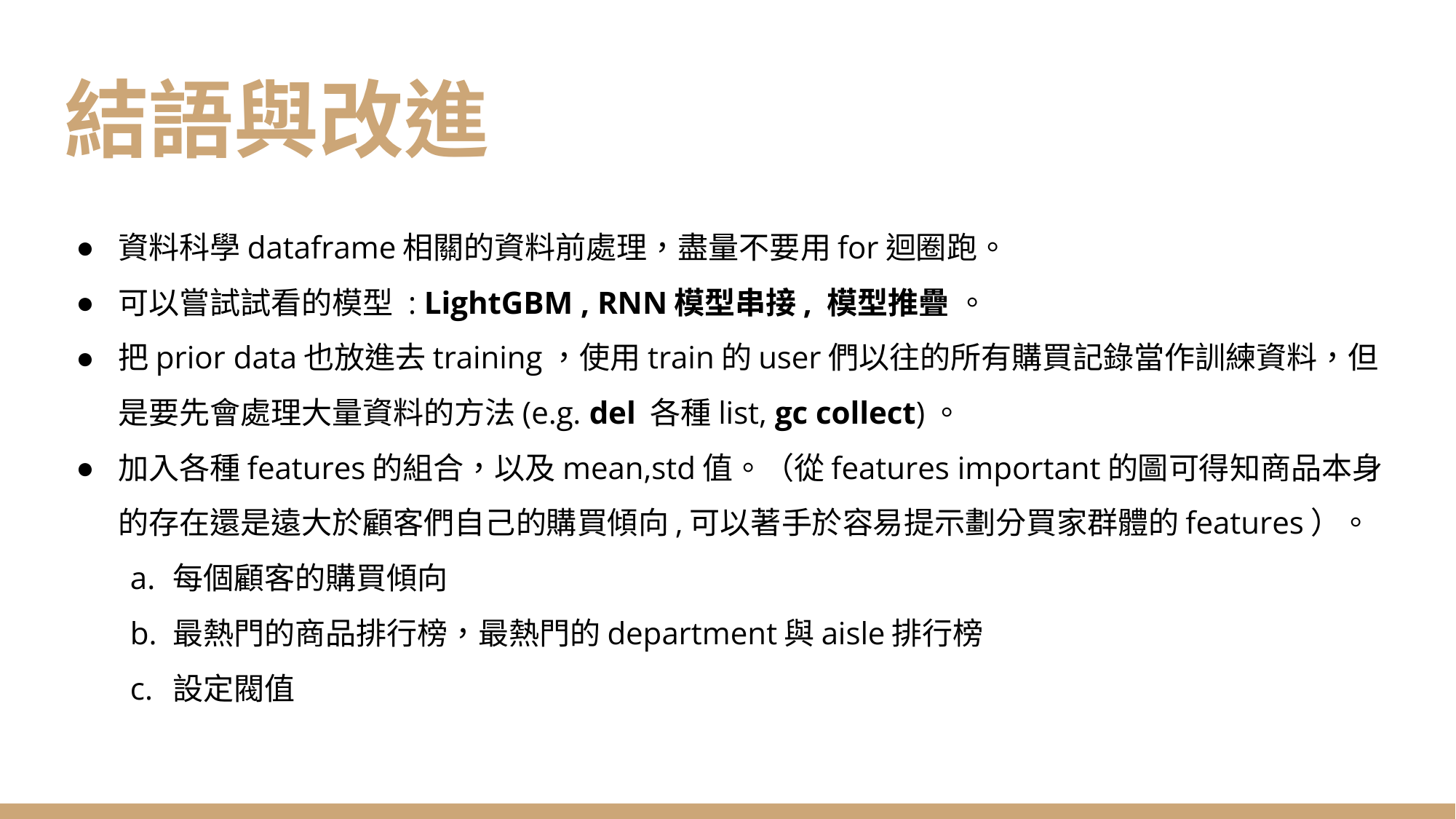

# 結語與改進
資料科學dataframe相關的資料前處理，盡量不要用for迴圈跑。
可以嘗試試看的模型 : LightGBM , RNN模型串接, 模型推疊 。
把prior data也放進去training，使用train的user們以往的所有購買記錄當作訓練資料，但是要先會處理大量資料的方法(e.g. del 各種list, gc collect)。
加入各種features的組合，以及mean,std值。（從features important的圖可得知商品本身的存在還是遠大於顧客們自己的購買傾向,可以著手於容易提示劃分買家群體的features）。
每個顧客的購買傾向
最熱門的商品排行榜，最熱門的department與aisle排行榜
設定閥值